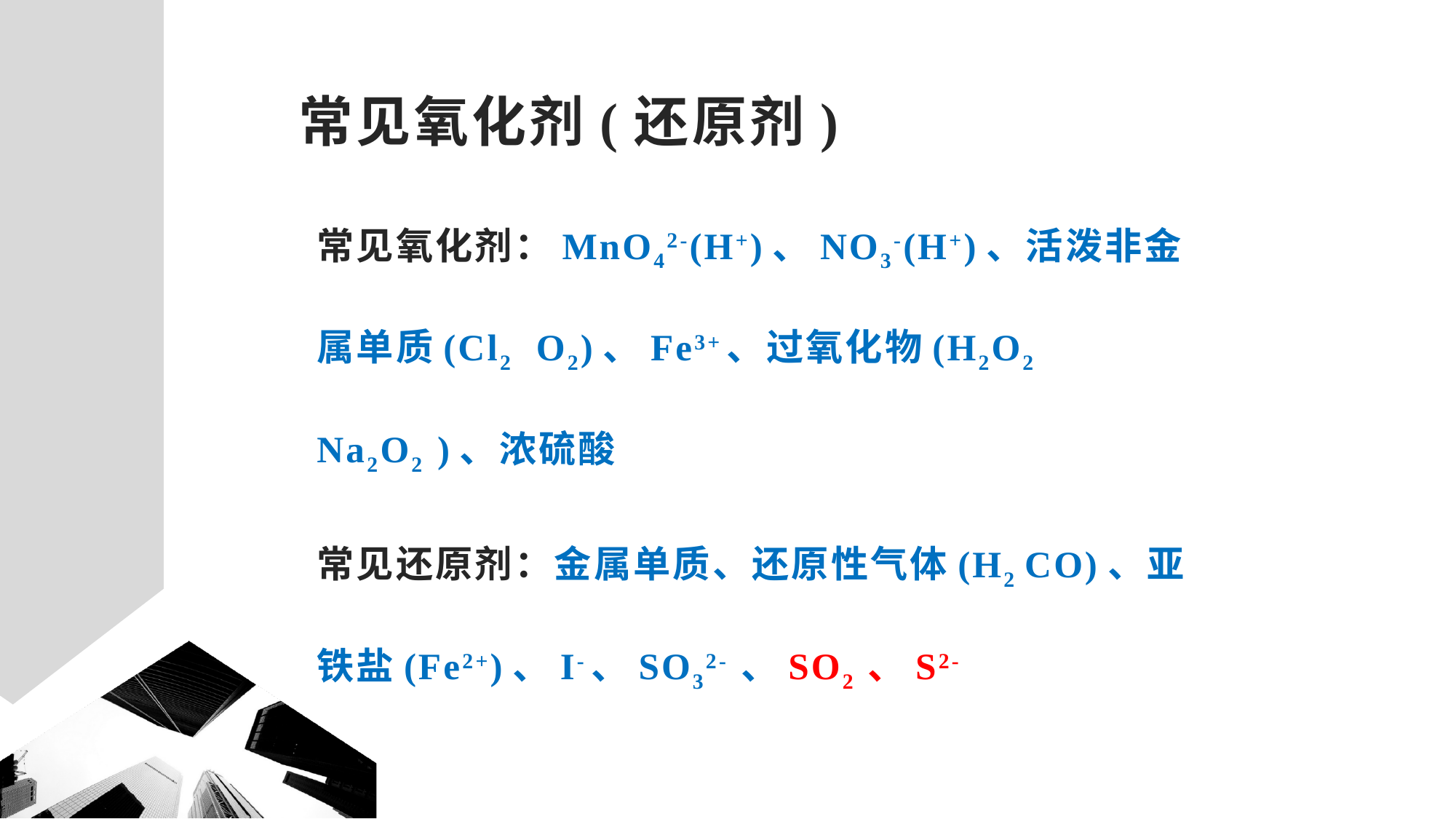

# 常见氧化剂(还原剂)
常见氧化剂：MnO42-(H+)、NO3-(H+)、活泼非金属单质(Cl2  O2)、Fe3+、过氧化物(H2O2  Na2O2 )、浓硫酸
常见还原剂：金属单质、还原性气体(H2 CO)、亚铁盐(Fe2+)、I-、SO32- 、SO2 、S2-